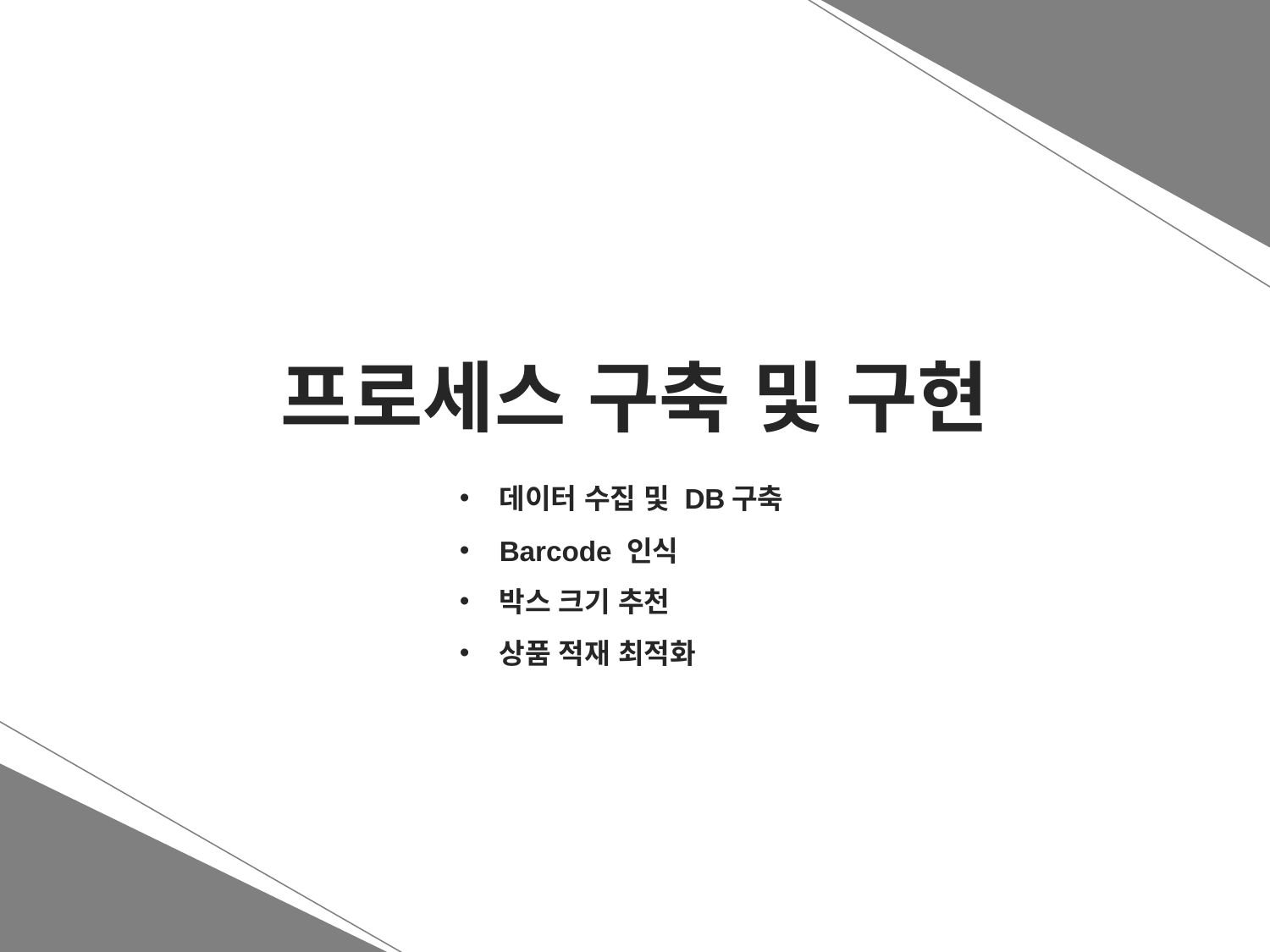

프로세스 구축 및 구현
데이터 수집 및 DB구축
Barcode 인식
박스 크기 추천
상품 적재 최적화